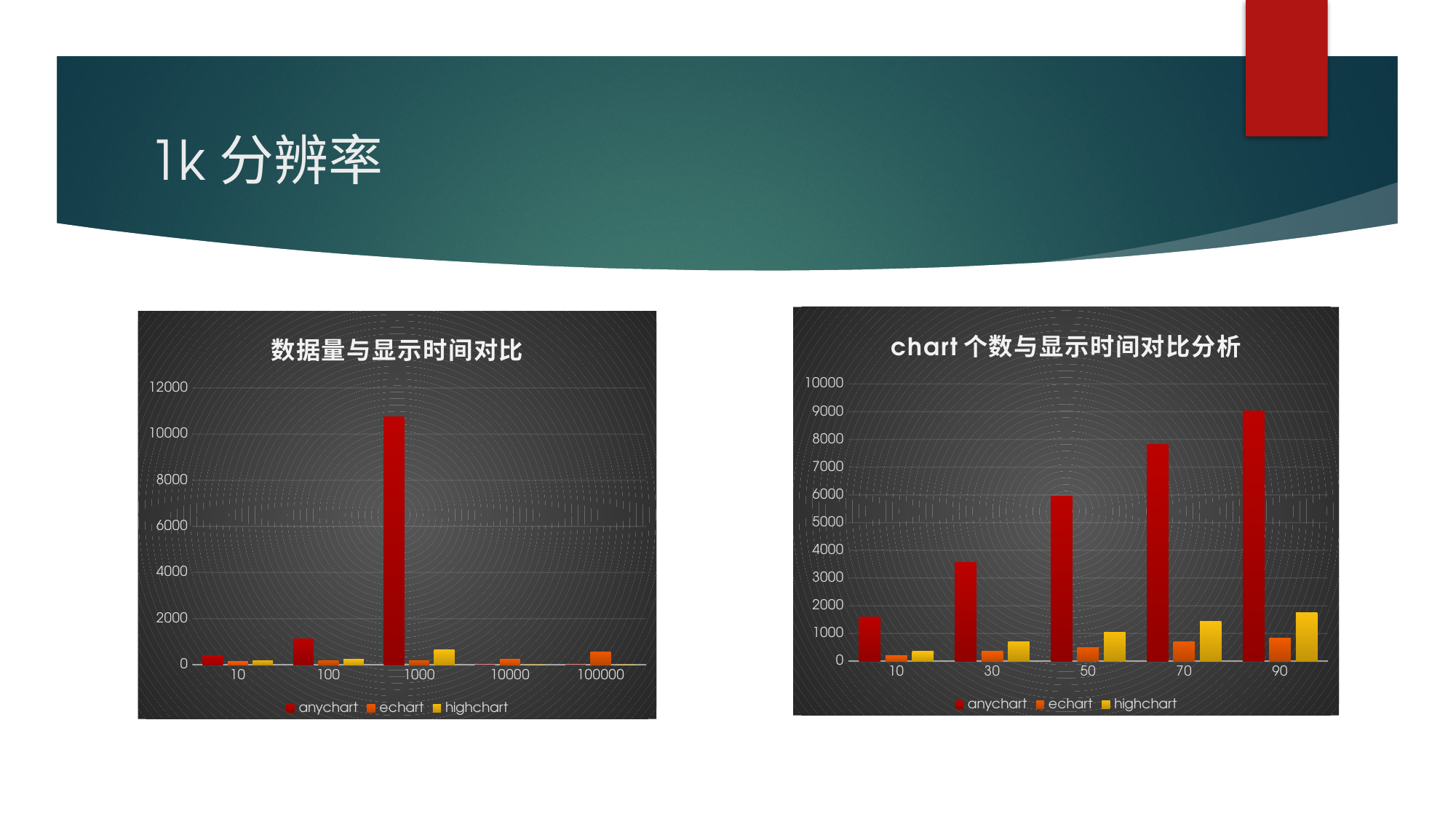

# 1k分辨率

### Chart: chart个数与显示时间对比分析

| Category | anychart | echart | highchart |
|---|---|---|---|
| 10 | 1596.6666666666667 | 214.66666666666666 | 346.6666666666667 |
| 30 | 3558.0 | 347.6666666666667 | 711.0 |
| 50 | 5942.0 | 489.3333333333333 | 1038.3333333333333 |
| 70 | 7810.333333333333 | 703.6666666666666 | 1427.3333333333333 |
| 90 | 9028.333333333334 | 842.6666666666666 | 1759.0 |

### Chart: 数据量与显示时间对比

| Category | anychart | echart | highchart |
|---|---|---|---|
| 10 | 408.3333333333333 | 155.0 | 178.33333333333334 |
| 100 | 1138.6666666666667 | 176.66666666666666 | 240.0 |
| 1000 | 10762.666666666666 | 170.66666666666666 | 656.0 |
| 10000 | 0.0 | 253.33333333333334 | 0.0 |
| 100000 | 0.0 | 563.3333333333334 | 0.0 |